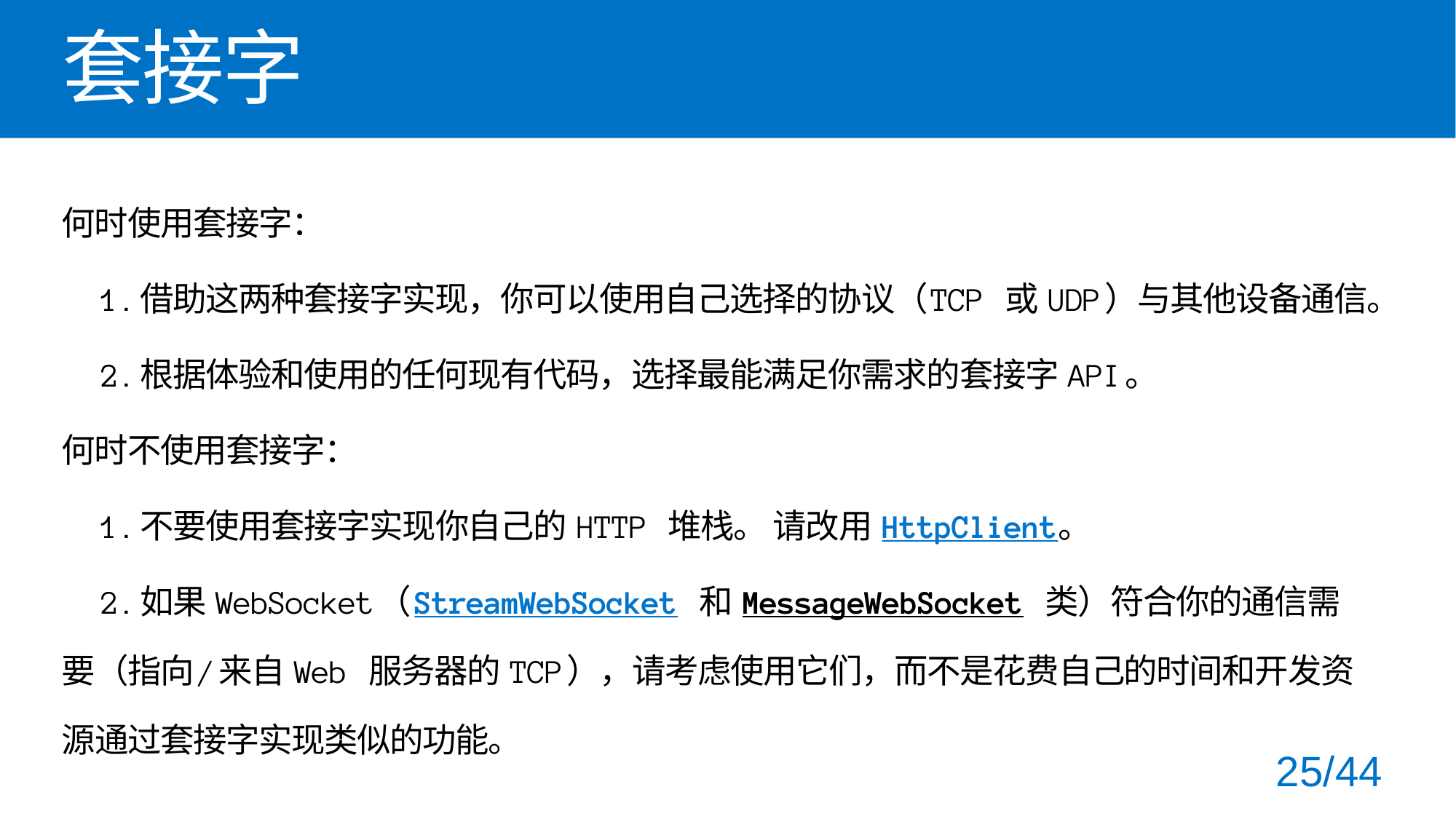

# 套接字
何时使用套接字：
	1.借助这两种套接字实现，你可以使用自己选择的协议（TCP 或 UDP）与其他设备通信。
	2.根据体验和使用的任何现有代码，选择最能满足你需求的套接字 API。
何时不使用套接字：
	1.不要使用套接字实现你自己的 HTTP 堆栈。 请改用 HttpClient。
	2.如果 WebSocket（StreamWebSocket 和 MessageWebSocket 类）符合你的通信需要（指向/来自 Web 服务器的 TCP），请考虑使用它们，而不是花费自己的时间和开发资源通过套接字实现类似的功能。

25